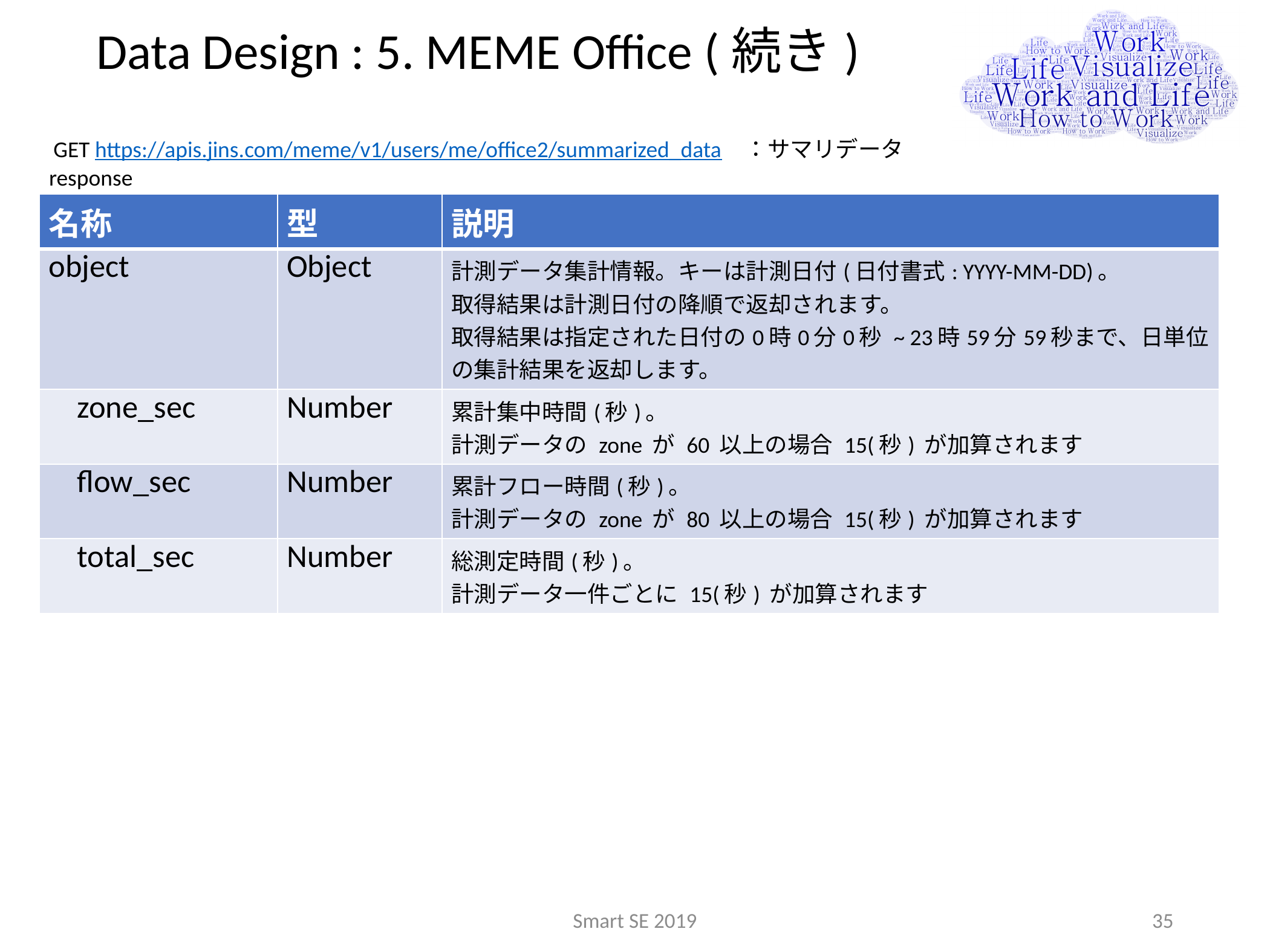

# Data Design : 5. MEME Office (続き)
GET https://apis.jins.com/meme/v1/users/me/office2/summarized_data　：サマリデータ
response
| 名称 | 型 | 説明 |
| --- | --- | --- |
| object | Object | 計測データ集計情報。キーは計測日付(日付書式: YYYY-MM-DD)。 取得結果は計測日付の降順で返却されます。 取得結果は指定された日付の0時0分0秒 ~ 23時59分59秒まで、日単位の集計結果を返却します。 |
| zone\_sec | Number | 累計集中時間(秒)。 計測データの zone が 60 以上の場合 15(秒) が加算されます |
| flow\_sec | Number | 累計フロー時間(秒)。 計測データの zone が 80 以上の場合 15(秒) が加算されます |
| total\_sec | Number | 総測定時間(秒)。 計測データ一件ごとに 15(秒) が加算されます |
Smart SE 2019
35